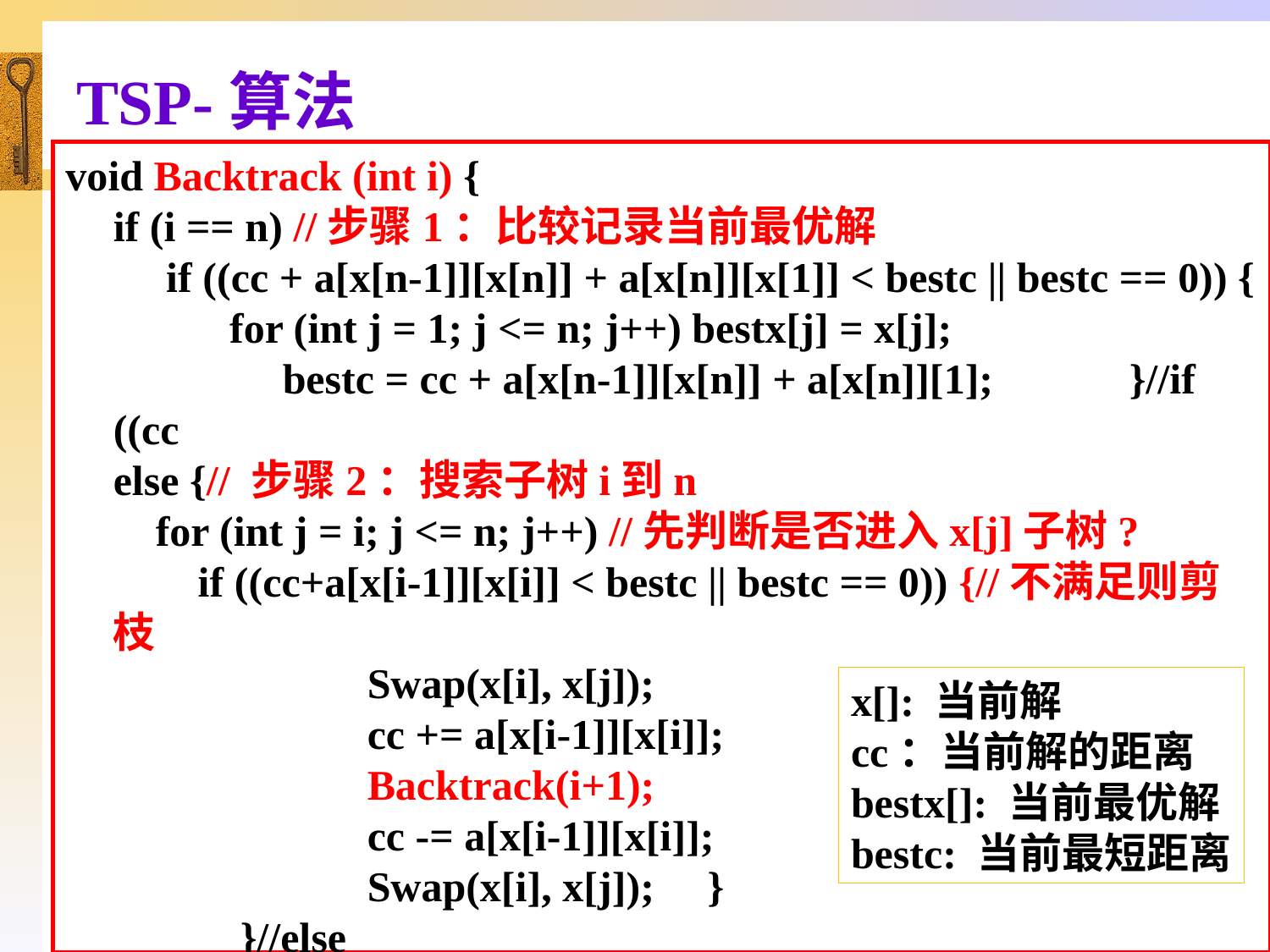

# TSP-算法
void Backtrack (int i) {
	if (i == n) //步骤1：比较记录当前最优解
	     if ((cc + a[x[n-1]][x[n]] + a[x[n]][x[1]] < bestc || bestc == 0)) {
	           for (int j = 1; j <= n; j++) bestx[j] = x[j];
		    bestc = cc + a[x[n-1]][x[n]] + a[x[n]][1]; 	}//if ((cc
	else {// 步骤2：搜索子树i到n
	    for (int j = i; j <= n; j++) //先判断是否进入x[j]子树?
	        if ((cc+a[x[i-1]][x[i]] < bestc || bestc == 0)) {//不满足则剪枝
        		Swap(x[i], x[j]);
        		cc += a[x[i-1]][x[i]];
        		Backtrack(i+1);
        		cc -= a[x[i-1]][x[i]];
        		Swap(x[i], x[j]);     }
		}//else
}//Backtrack
x[]: 当前解
cc：当前解的距离
bestx[]: 当前最优解
bestc: 当前最短距离
41